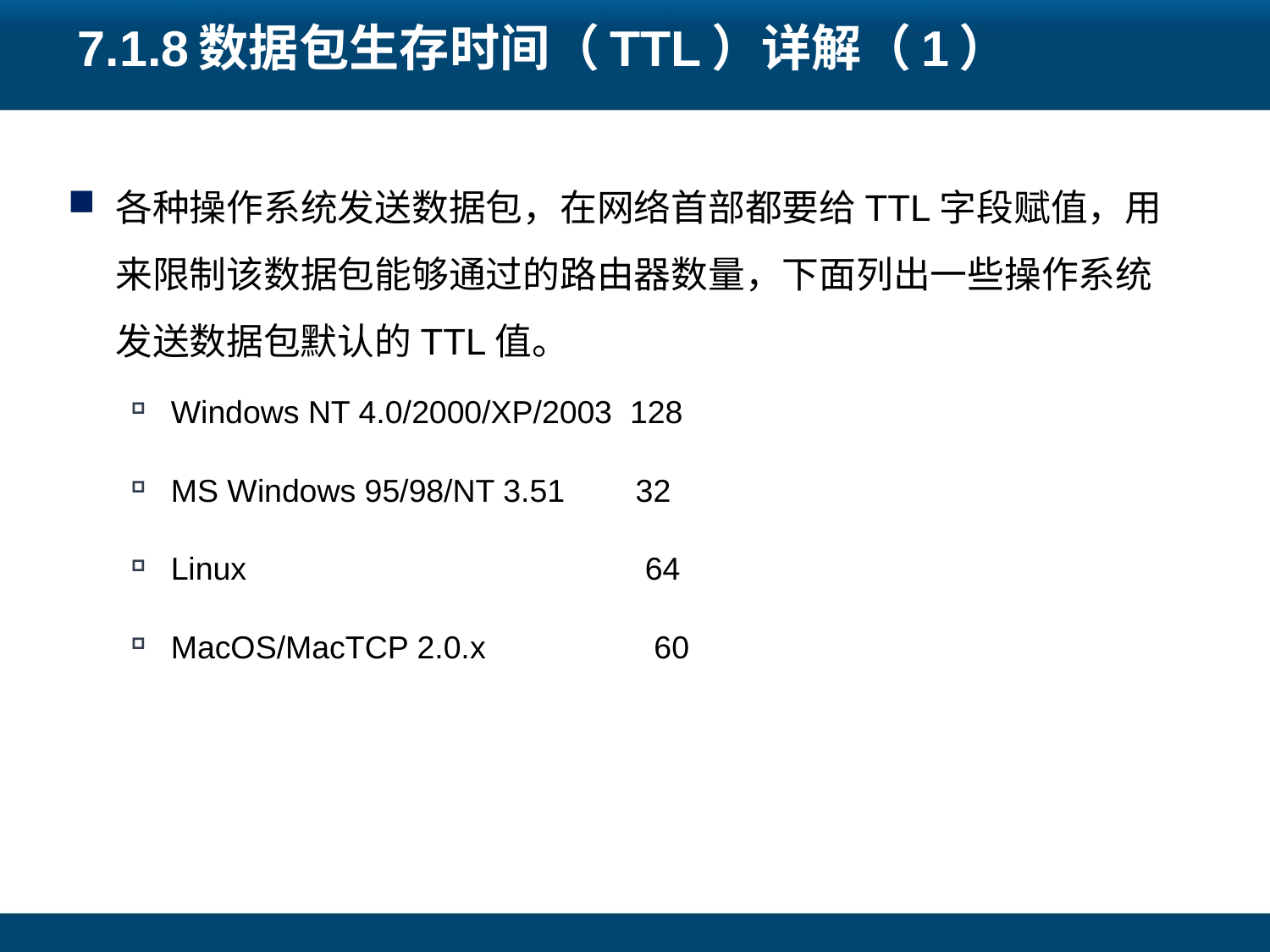

# 7.1.8数据包生存时间（TTL）详解（1）
各种操作系统发送数据包，在网络首部都要给TTL字段赋值，用来限制该数据包能够通过的路由器数量，下面列出一些操作系统发送数据包默认的TTL值。
Windows NT 4.0/2000/XP/2003  128
MS Windows 95/98/NT 3.51        32
Linux                                             64
MacOS/MacTCP 2.0.x                   60